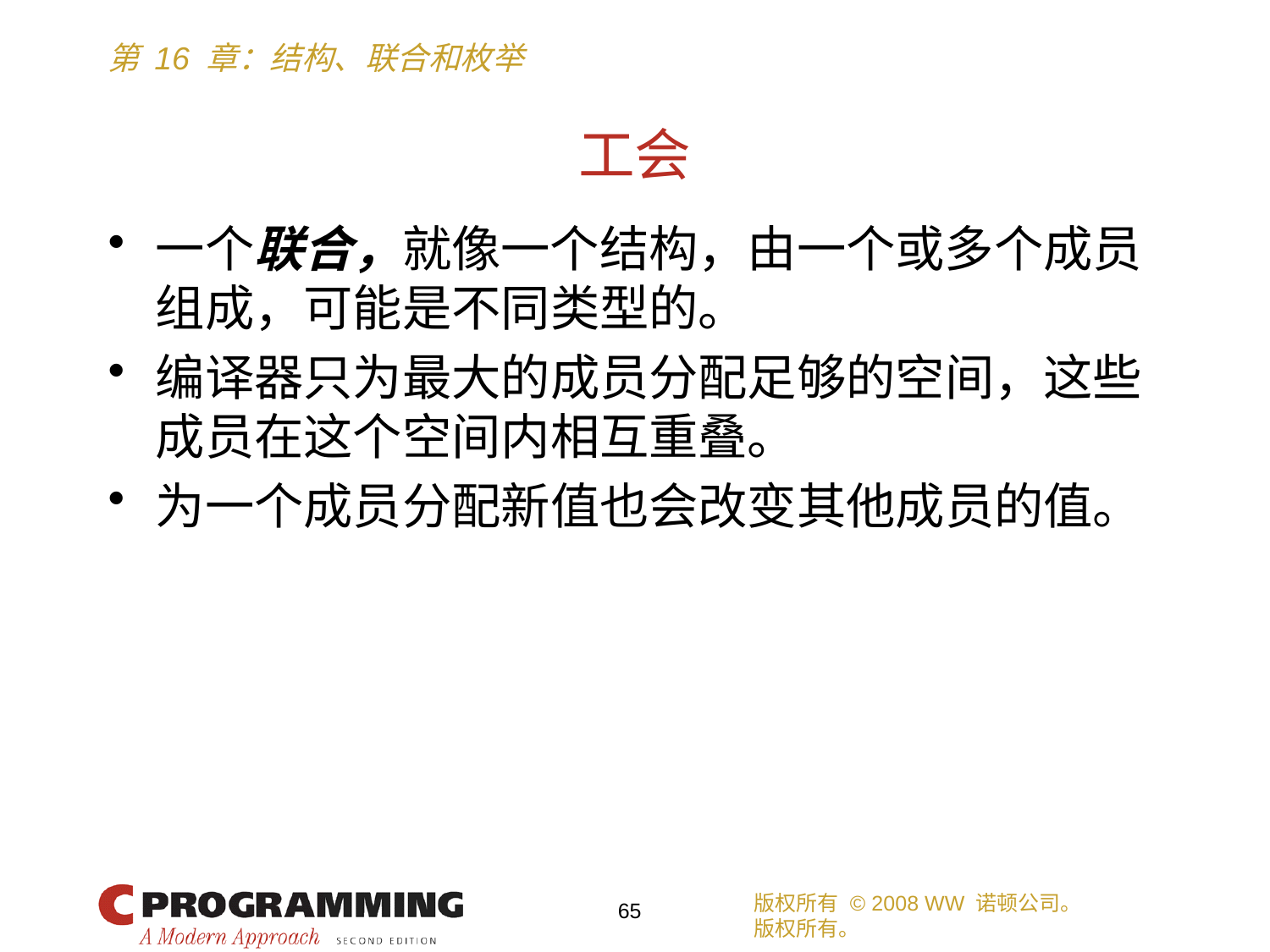

# 工会
一个联合，就像一个结构，由一个或多个成员组成，可能是不同类型的。
编译器只为最大的成员分配足够的空间，这些成员在这个空间内相互重叠。
为一个成员分配新值也会改变其他成员的值。
版权所有 © 2008 WW 诺顿公司。
版权所有。
65